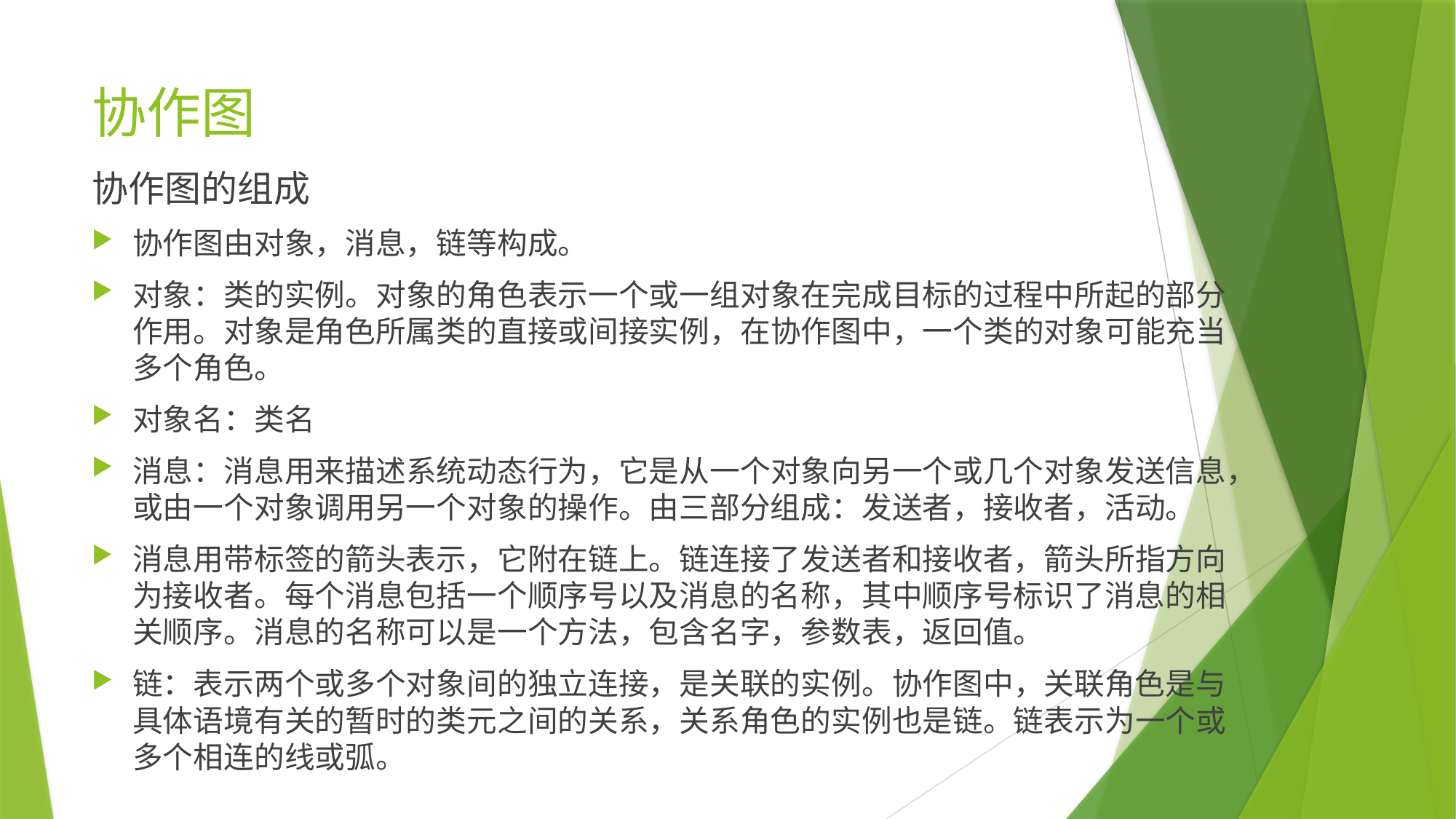

# 协作图
协作图的组成
协作图由对象，消息，链等构成。
对象：类的实例。对象的角色表示一个或一组对象在完成目标的过程中所起的部分作用。对象是角色所属类的直接或间接实例，在协作图中，一个类的对象可能充当多个角色。
对象名：类名
消息：消息用来描述系统动态行为，它是从一个对象向另一个或几个对象发送信息，或由一个对象调用另一个对象的操作。由三部分组成：发送者，接收者，活动。
消息用带标签的箭头表示，它附在链上。链连接了发送者和接收者，箭头所指方向为接收者。每个消息包括一个顺序号以及消息的名称，其中顺序号标识了消息的相关顺序。消息的名称可以是一个方法，包含名字，参数表，返回值。
链：表示两个或多个对象间的独立连接，是关联的实例。协作图中，关联角色是与具体语境有关的暂时的类元之间的关系，关系角色的实例也是链。链表示为一个或多个相连的线或弧。